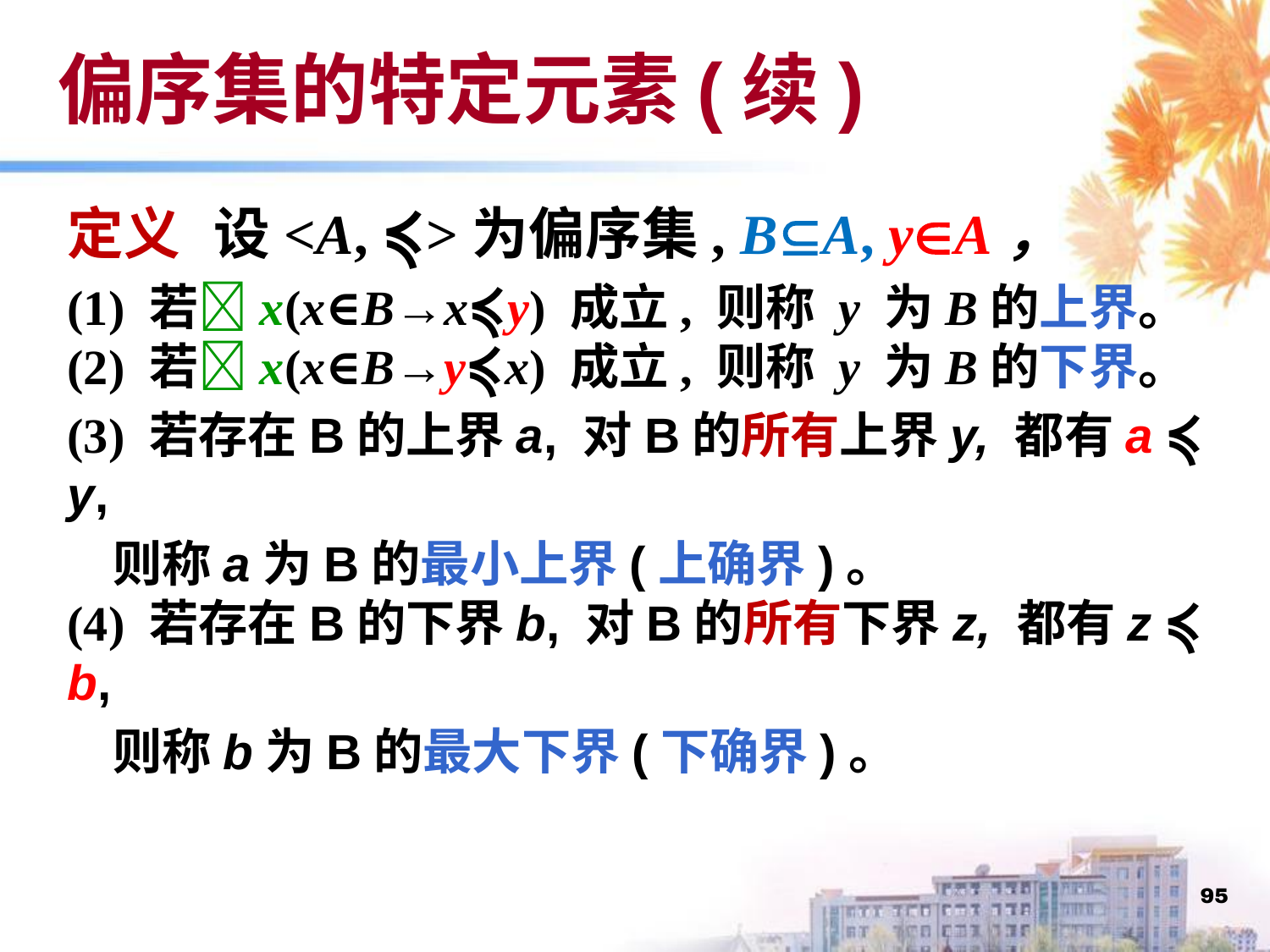

# 偏序集的特定元素(续)
定义   设<A, ≼>为偏序集, B⊆A, y∈A，
(1) 若∀x(x∈B→x≼y) 成立, 则称 y 为B的上界。
(2) 若∀x(x∈B→y≼x) 成立, 则称 y 为B的下界。
(3) 若存在B的上界a, 对B的所有上界y, 都有a ≼ y,
   则称a为B的最小上界(上确界)。
(4) 若存在B的下界b, 对B的所有下界z, 都有z ≼ b,
   则称b为B的最大下界(下确界)。
95